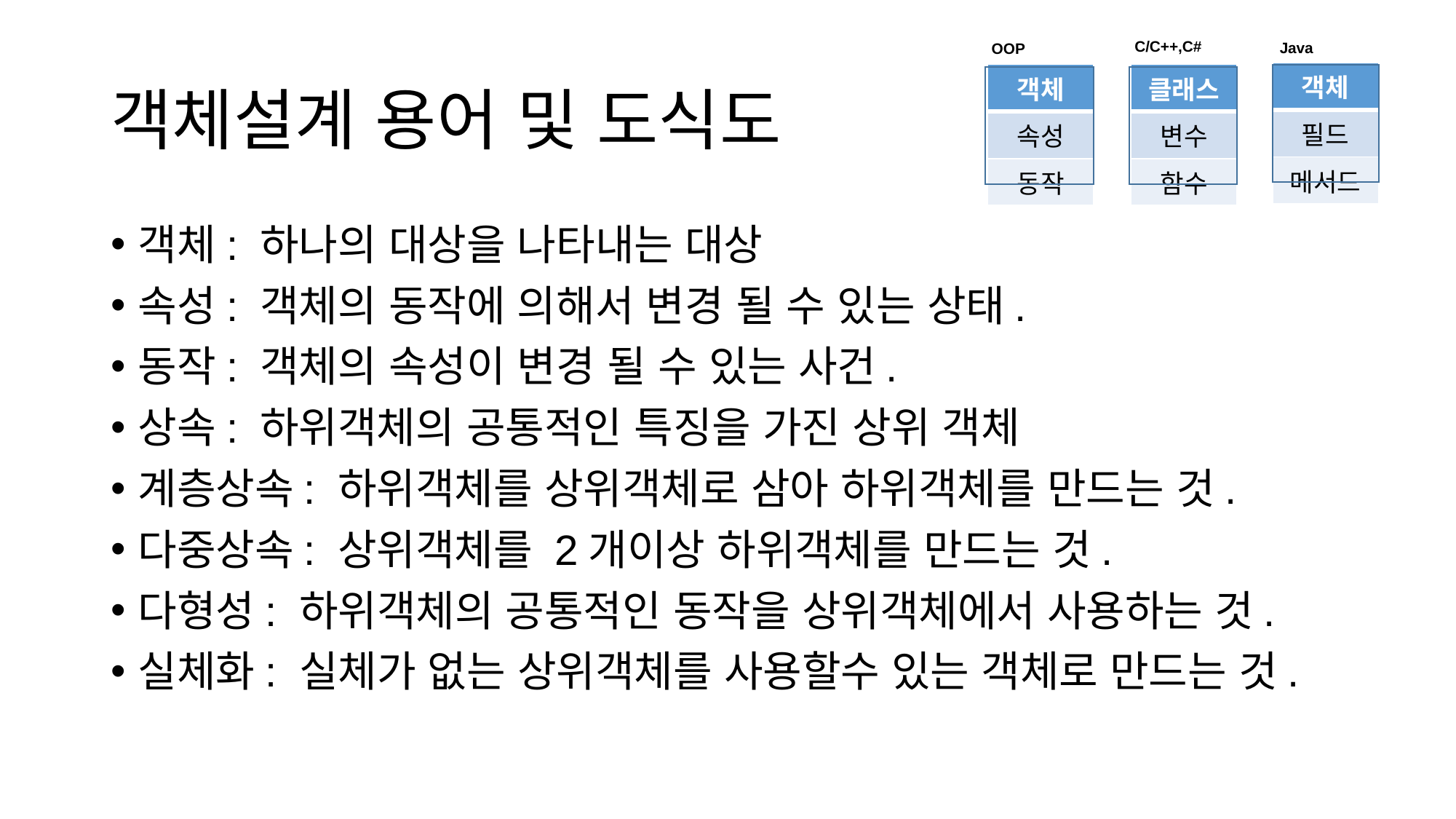

C/C++,C#
Java
OOP
# 객체설계 용어 및 도식도
| 객체 |
| --- |
| 필드 |
| 메서드 |
| 객체 |
| --- |
| 속성 |
| 동작 |
| 클래스 |
| --- |
| 변수 |
| 함수 |

객체: 하나의 대상을 나타내는 대상
속성: 객체의 동작에 의해서 변경 될 수 있는 상태.
동작: 객체의 속성이 변경 될 수 있는 사건.
상속: 하위객체의 공통적인 특징을 가진 상위 객체
계층상속: 하위객체를 상위객체로 삼아 하위객체를 만드는 것.
다중상속: 상위객체를 2개이상 하위객체를 만드는 것.
다형성: 하위객체의 공통적인 동작을 상위객체에서 사용하는 것.
실체화: 실체가 없는 상위객체를 사용할수 있는 객체로 만드는 것.